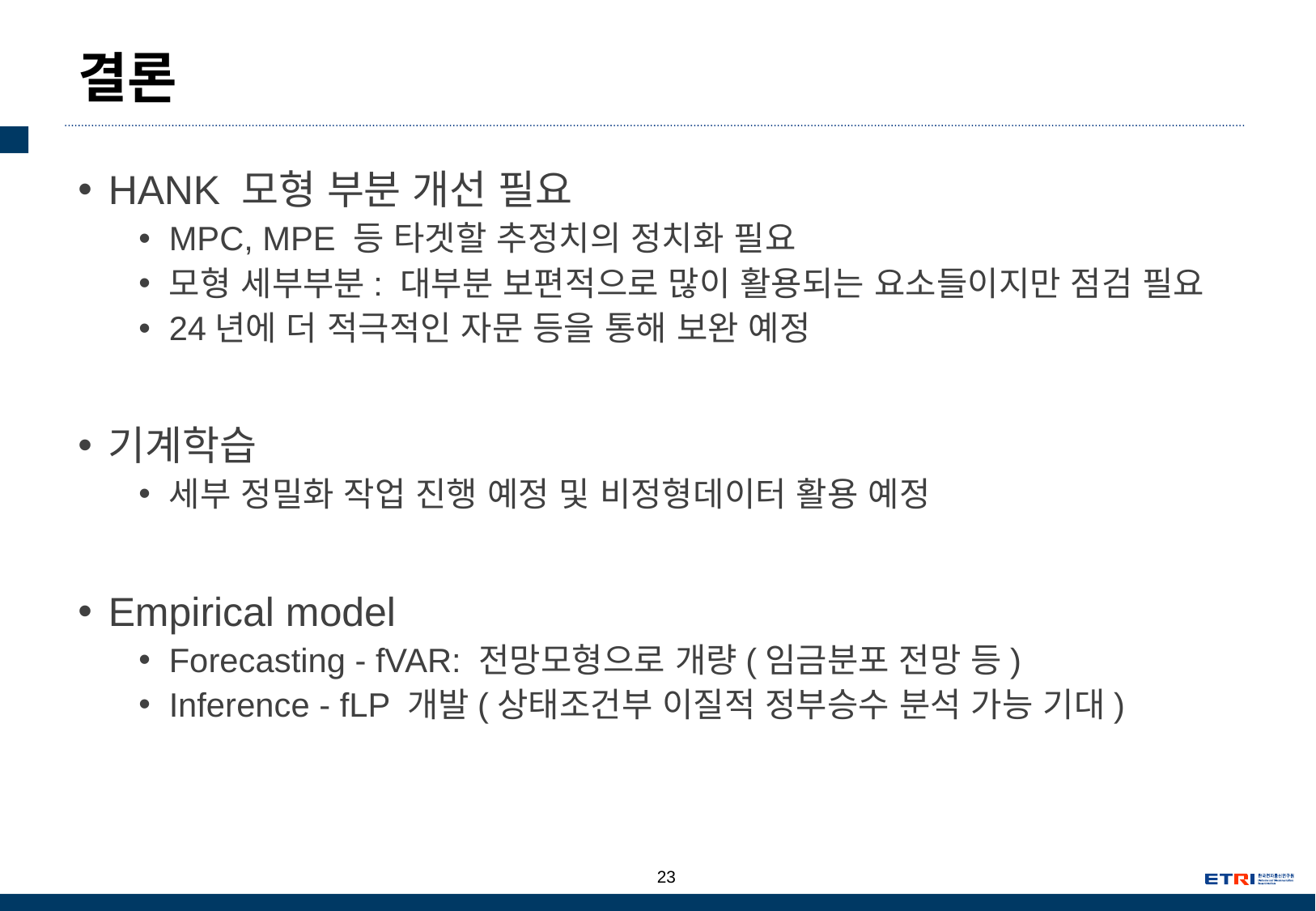

# 결론
HANK 모형 부분 개선 필요
MPC, MPE 등 타겟할 추정치의 정치화 필요
모형 세부부분: 대부분 보편적으로 많이 활용되는 요소들이지만 점검 필요
24년에 더 적극적인 자문 등을 통해 보완 예정

기계학습
세부 정밀화 작업 진행 예정 및 비정형데이터 활용 예정

Empirical model
Forecasting - fVAR: 전망모형으로 개량(임금분포 전망 등)
Inference - fLP 개발(상태조건부 이질적 정부승수 분석 가능 기대)